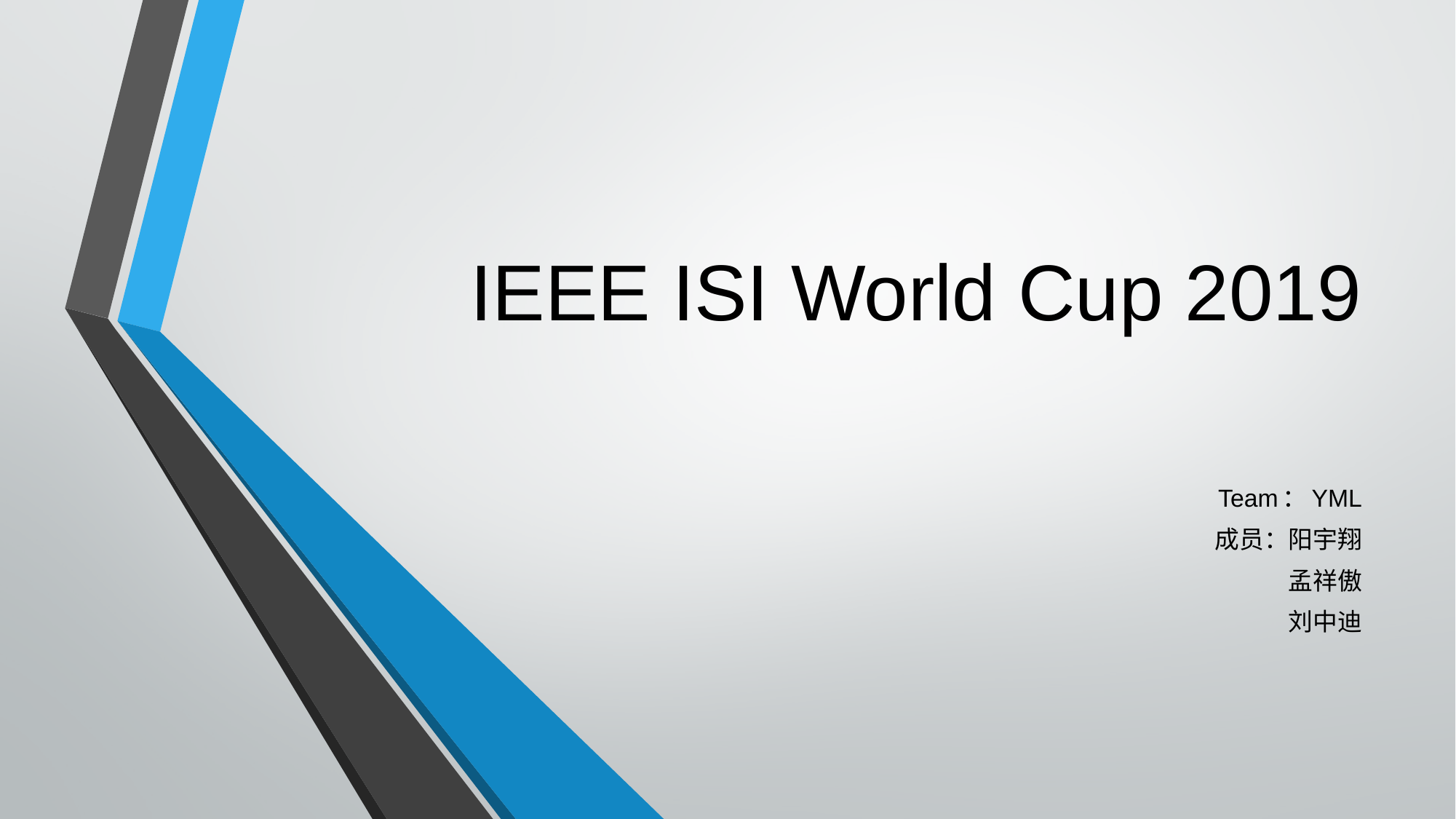

# IEEE ISI World Cup 2019
Team：YML
成员：阳宇翔
孟祥傲
刘中迪